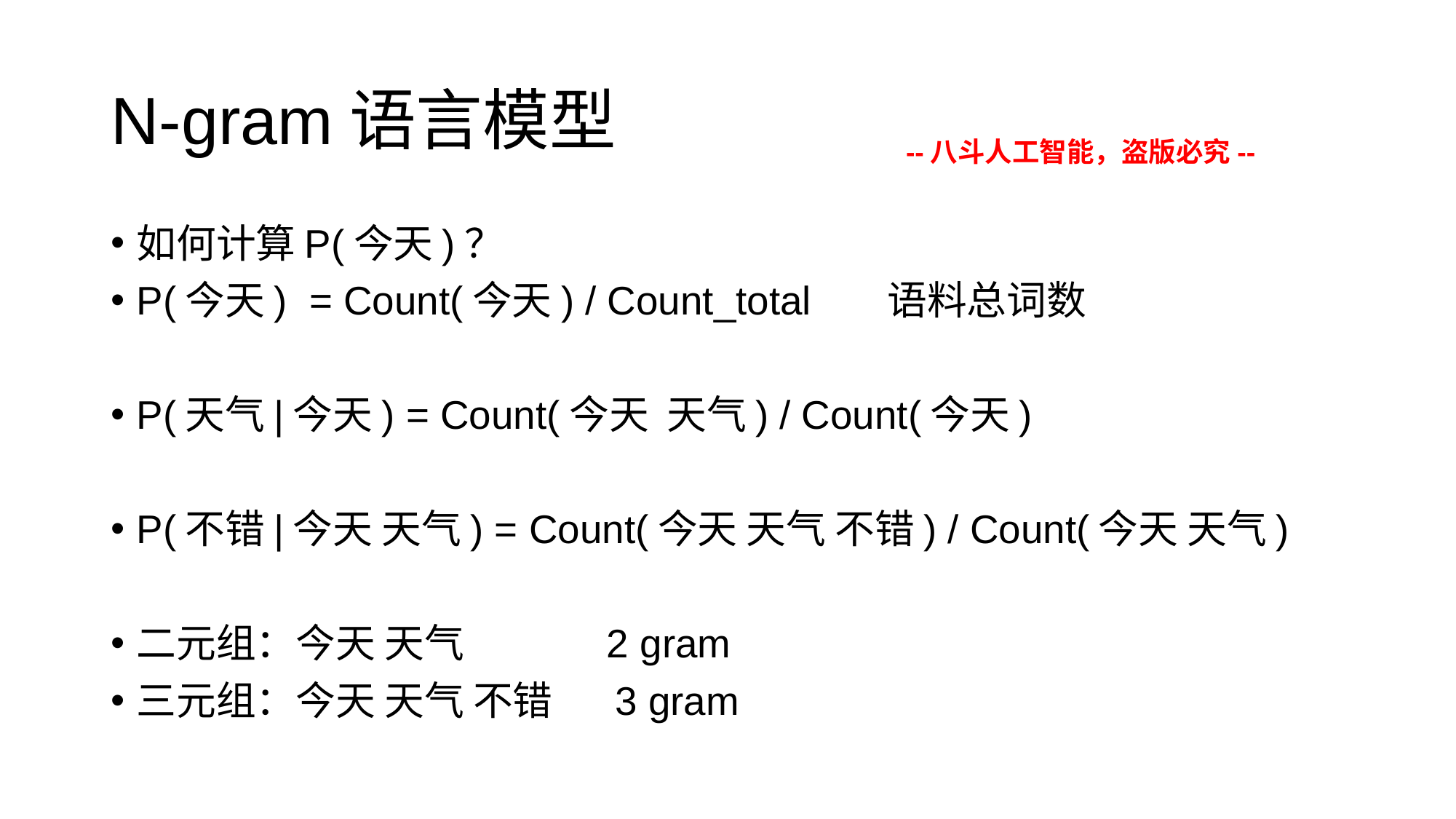

# N-gram语言模型
--八斗人工智能，盗版必究--
如何计算P(今天)？
P(今天)  = Count(今天) / Count_total      语料总词数

P(天气|今天) = Count(今天  天气) / Count(今天)

P(不错|今天 天气) = Count(今天 天气 不错) / Count(今天 天气)

二元组：今天 天气               2 gram
三元组：今天 天气 不错      3 gram